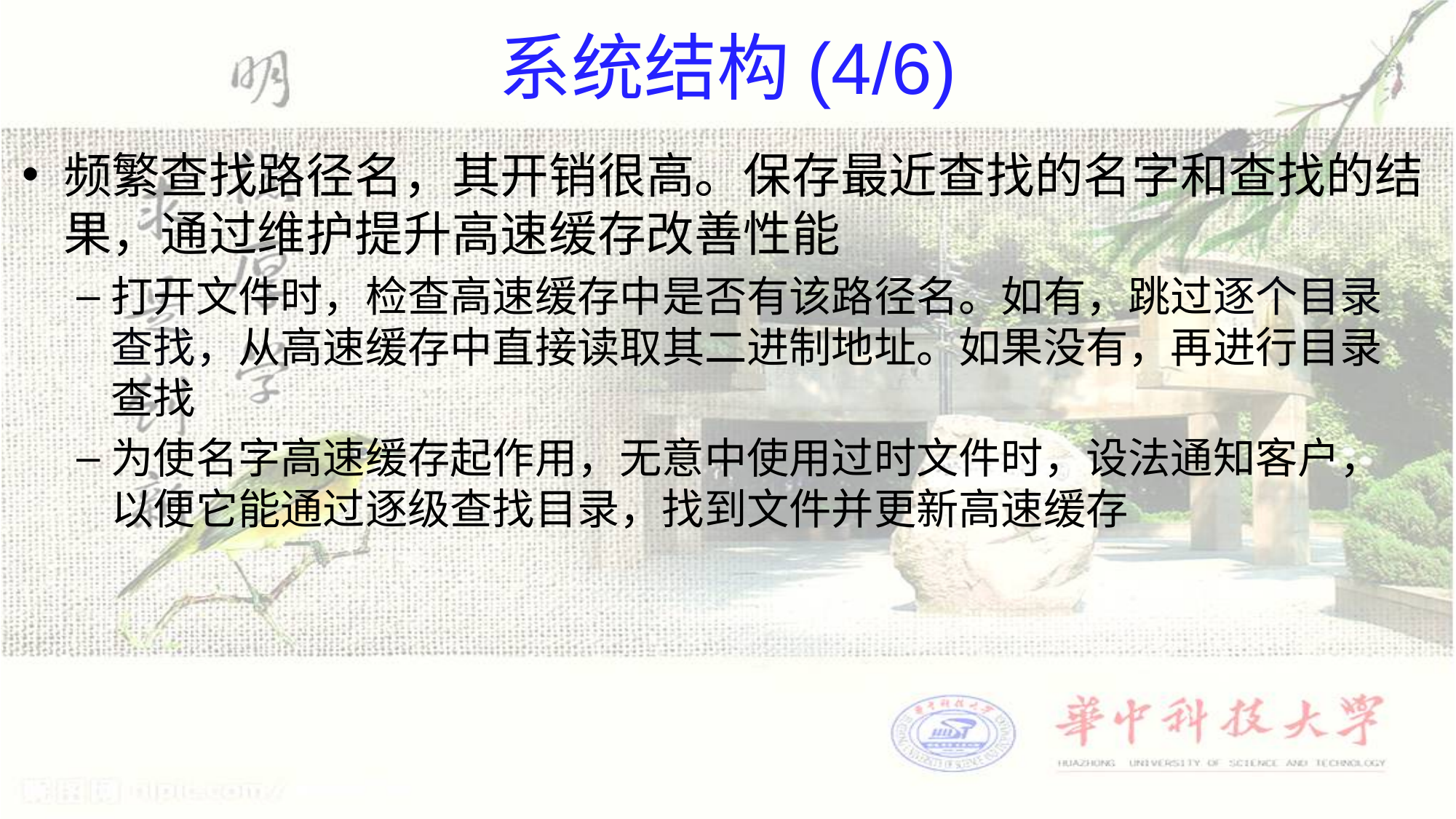

# 系统结构(4/6)
频繁查找路径名，其开销很高。保存最近查找的名字和查找的结果，通过维护提升高速缓存改善性能
打开文件时，检查高速缓存中是否有该路径名。如有，跳过逐个目录查找，从高速缓存中直接读取其二进制地址。如果没有，再进行目录查找
为使名字高速缓存起作用，无意中使用过时文件时，设法通知客户，以便它能通过逐级查找目录，找到文件并更新高速缓存